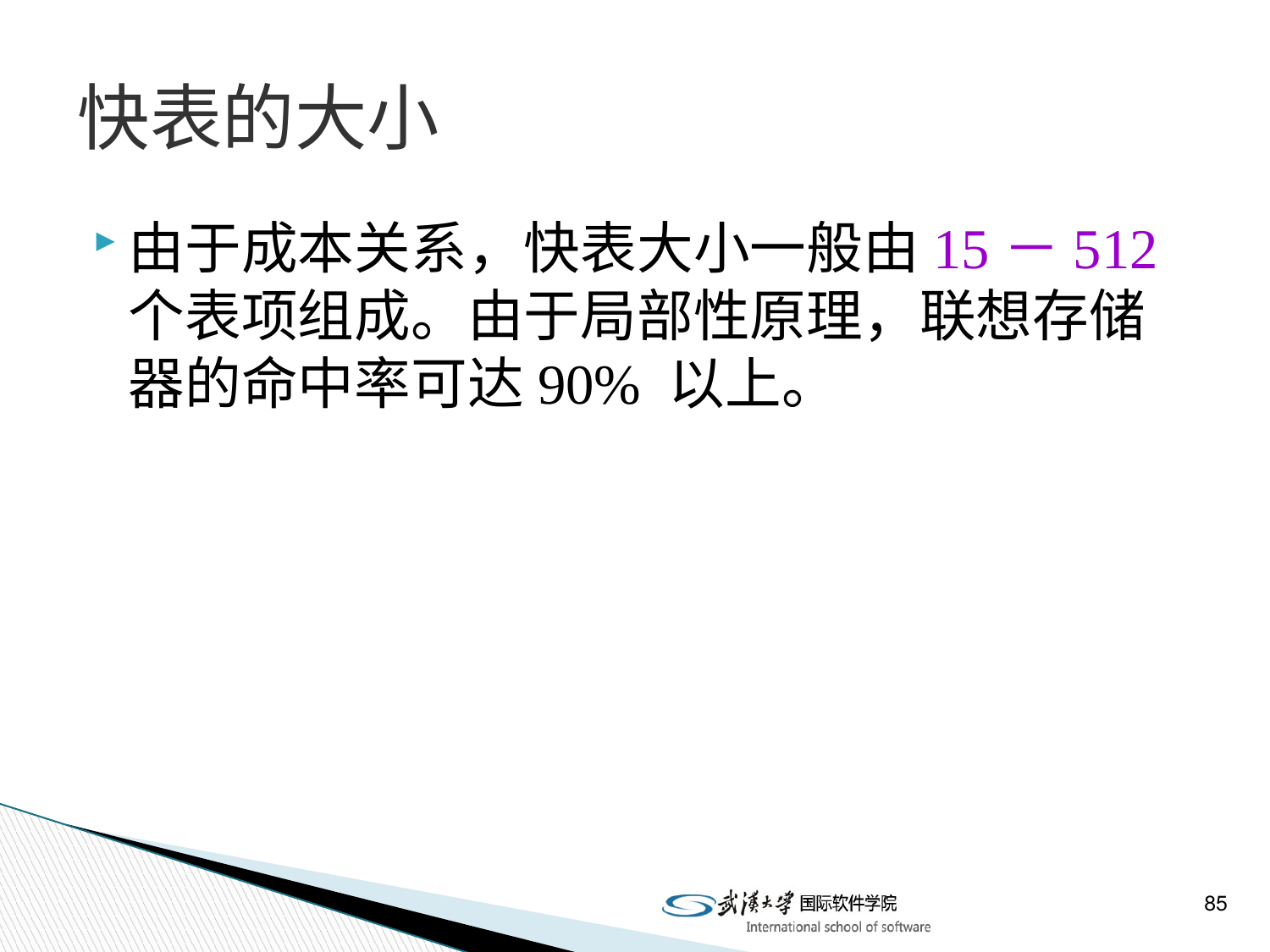

# 快表的大小
由于成本关系，快表大小一般由15－512个表项组成。由于局部性原理，联想存储器的命中率可达90% 以上。